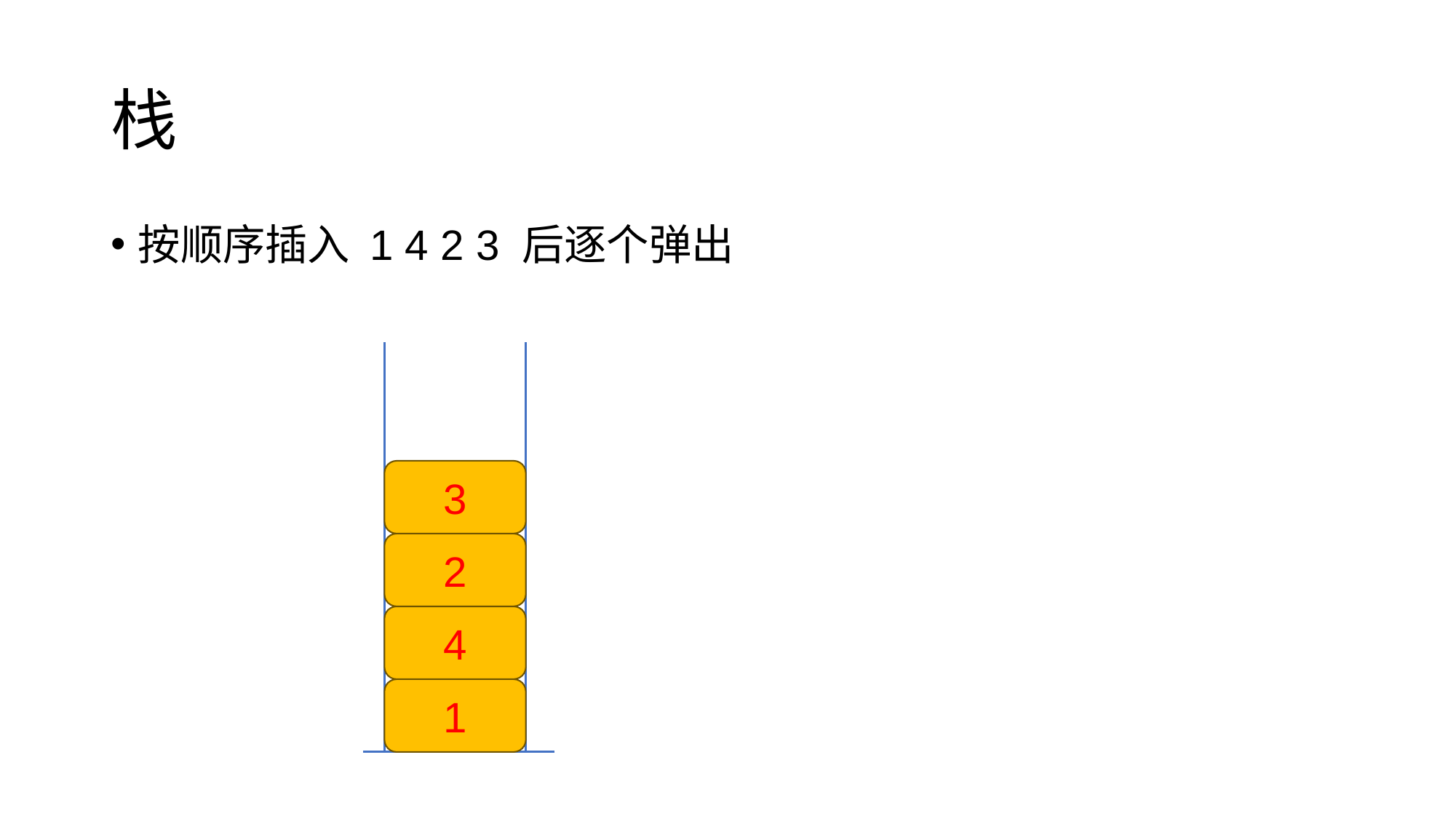

# 栈
按顺序插入 1 4 2 3 后逐个弹出
3
2
4
1